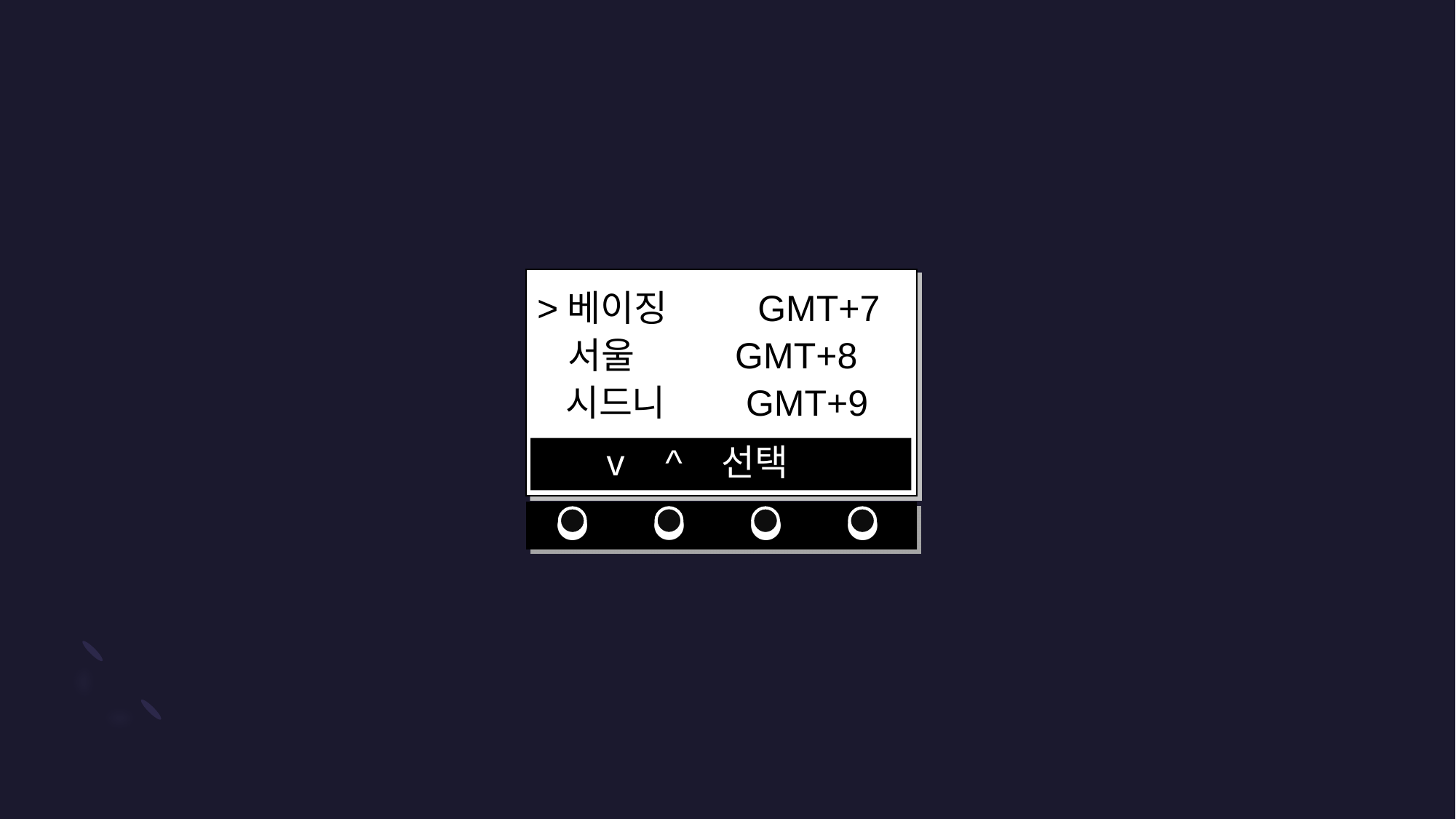

>베이징       .GMT+7
 서울         GMT+8
 시드니       GMT+9
       v    ^   선택